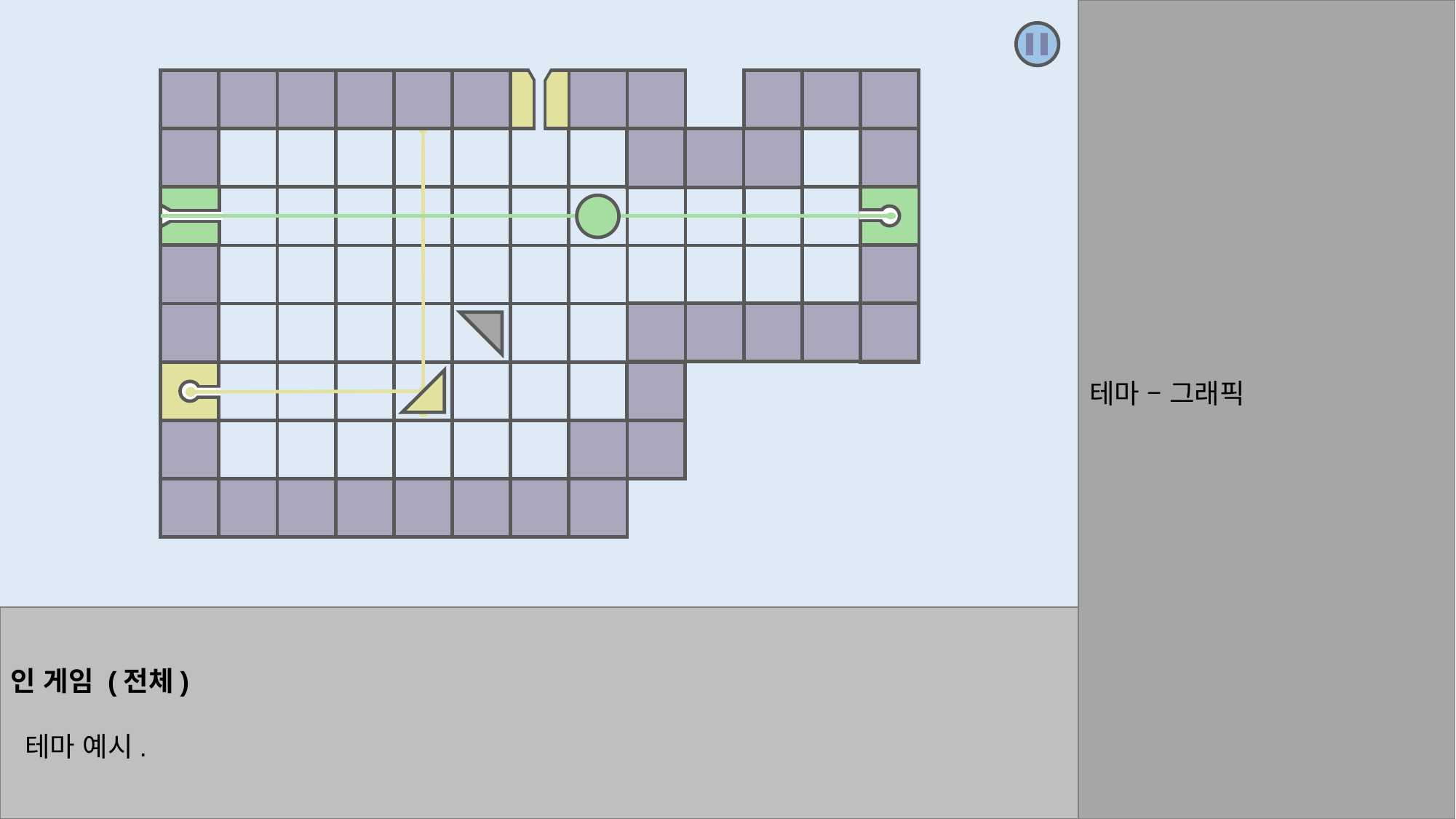

테마 – 그래픽

인 게임 (전체)

 테마 예시.